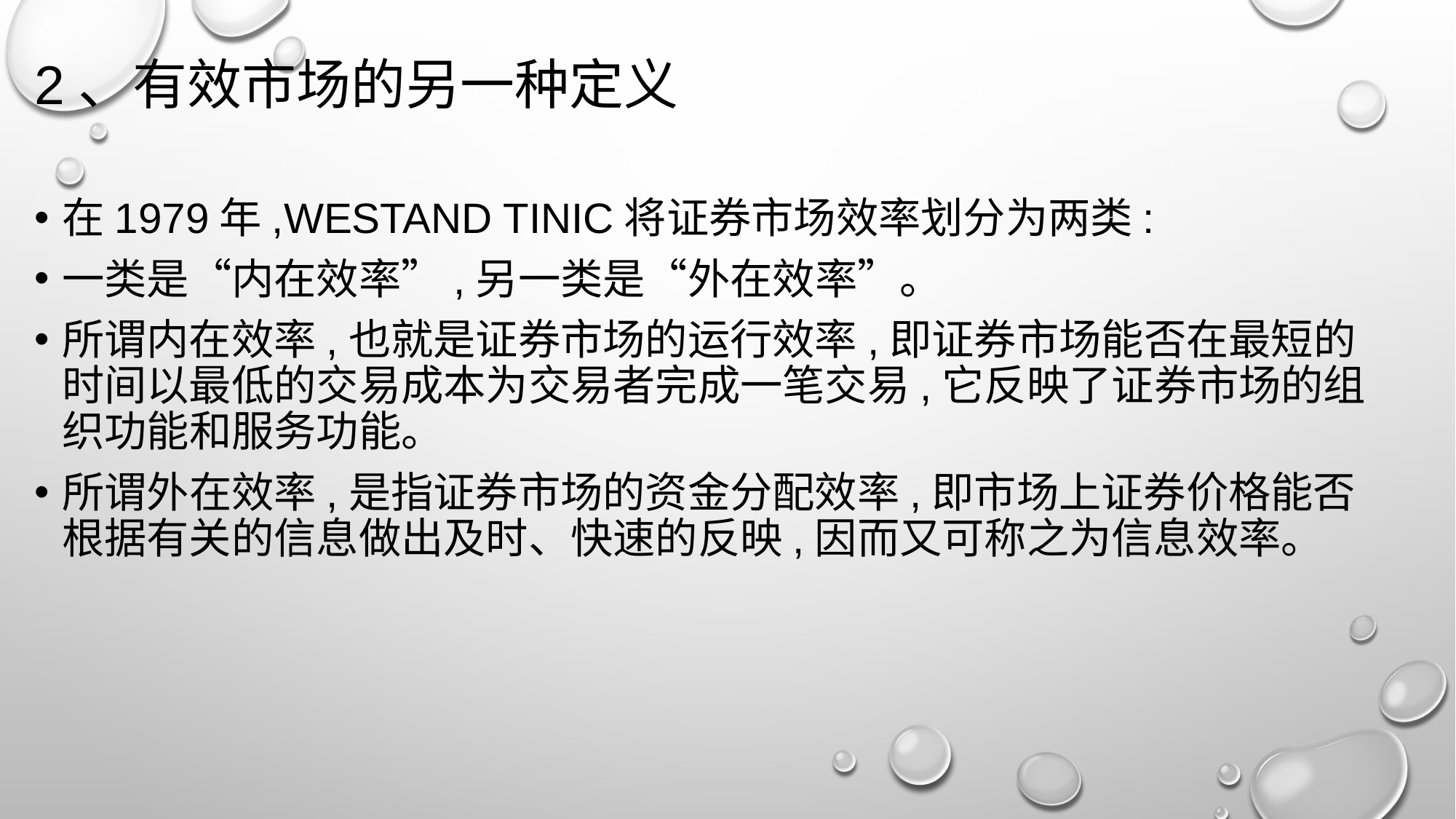

# 2、有效市场的另一种定义
在1979年,Westand Tinic将证券市场效率划分为两类:
一类是“内在效率”,另一类是“外在效率”。
所谓内在效率,也就是证券市场的运行效率,即证券市场能否在最短的时间以最低的交易成本为交易者完成一笔交易,它反映了证券市场的组织功能和服务功能。
所谓外在效率,是指证券市场的资金分配效率,即市场上证券价格能否根据有关的信息做出及时、快速的反映,因而又可称之为信息效率。